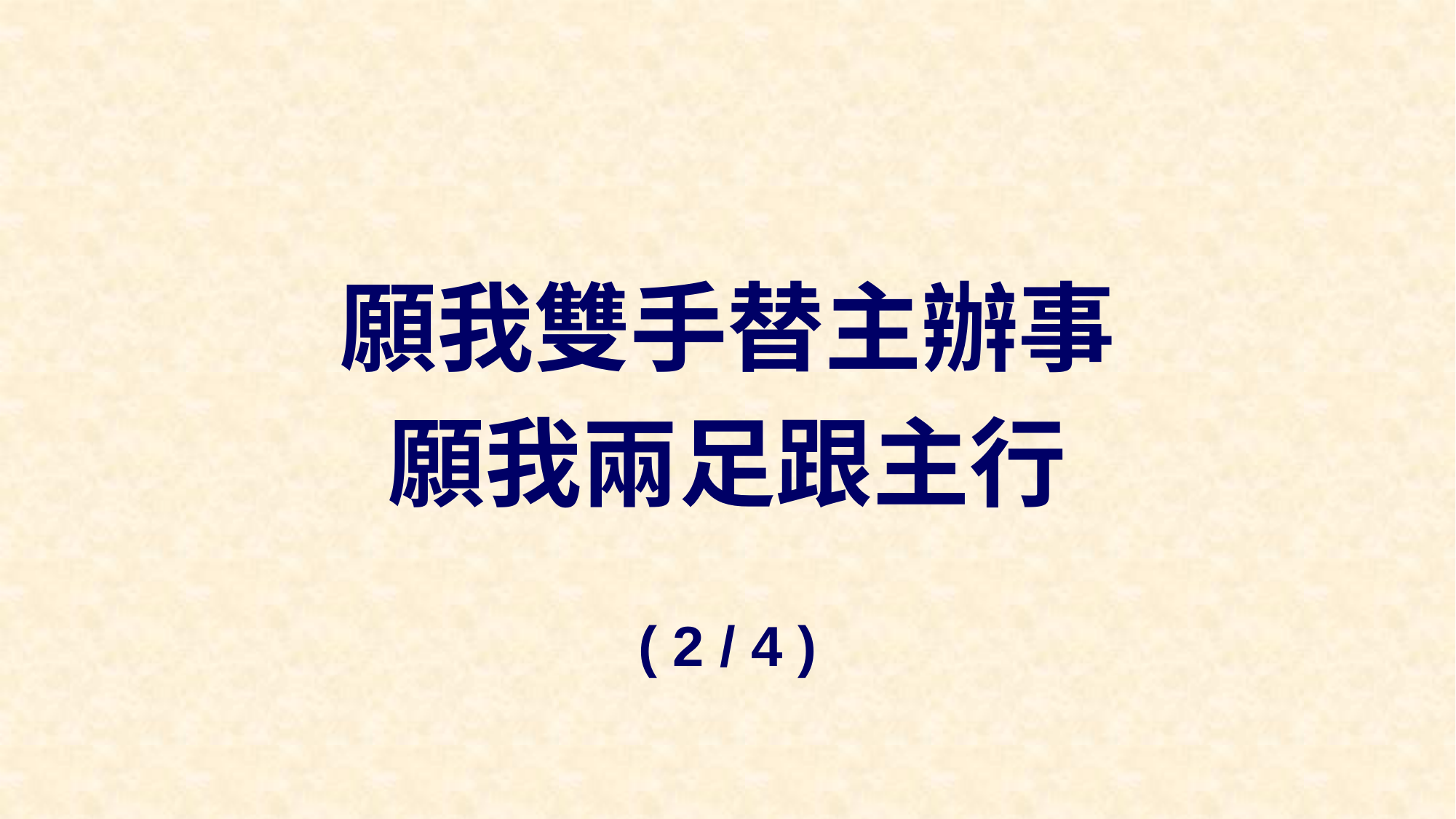

願我雙手替主辦事
願我兩足跟主行
( 2 / 4 )